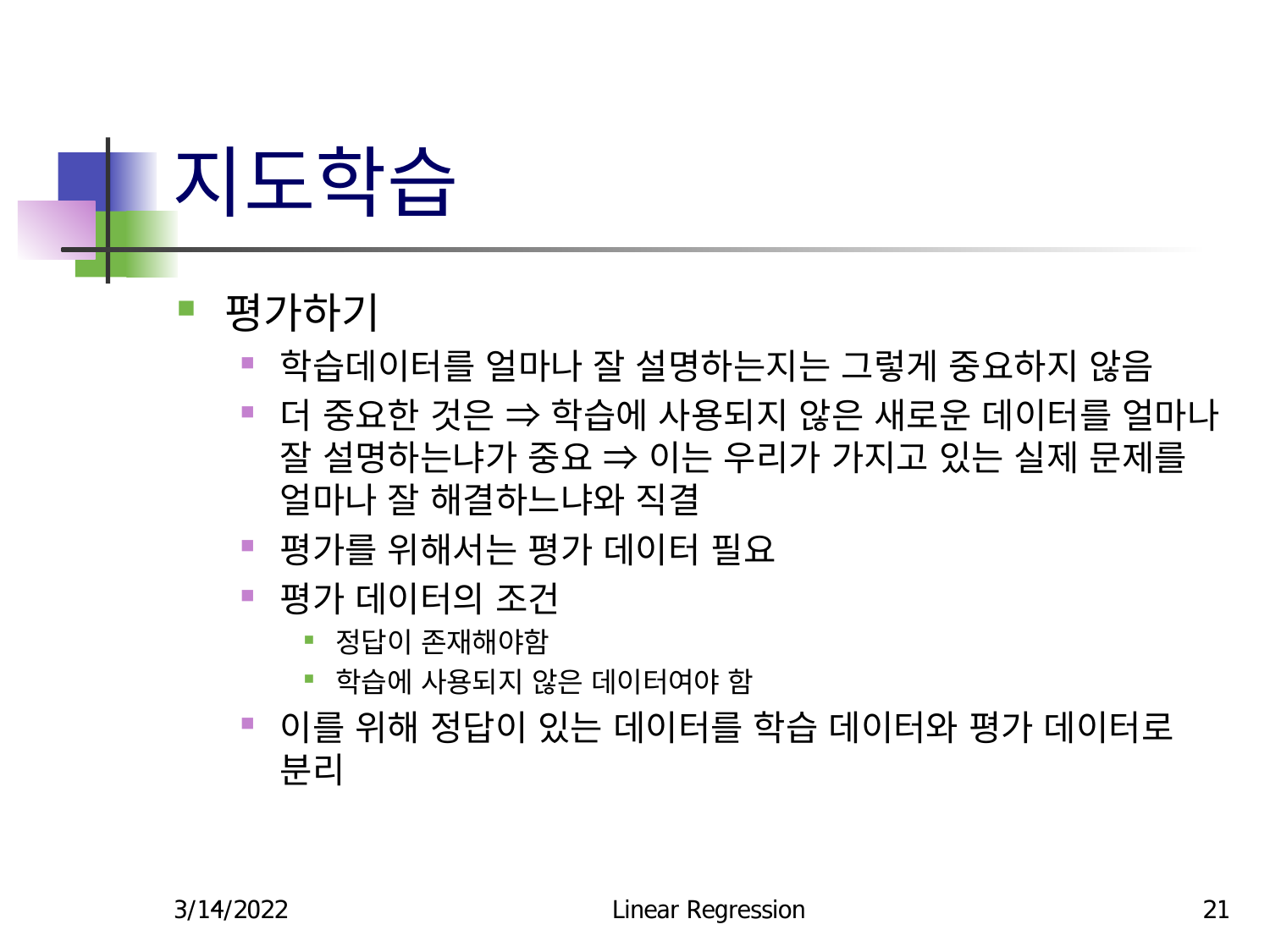

# 지도학습
평가하기
학습데이터를 얼마나 잘 설명하는지는 그렇게 중요하지 않음
더 중요한 것은 ⇒ 학습에 사용되지 않은 새로운 데이터를 얼마나 잘 설명하는냐가 중요 ⇒ 이는 우리가 가지고 있는 실제 문제를 얼마나 잘 해결하느냐와 직결
평가를 위해서는 평가 데이터 필요
평가 데이터의 조건
정답이 존재해야함
학습에 사용되지 않은 데이터여야 함
이를 위해 정답이 있는 데이터를 학습 데이터와 평가 데이터로 분리

3/14/2022
Linear Regression
21